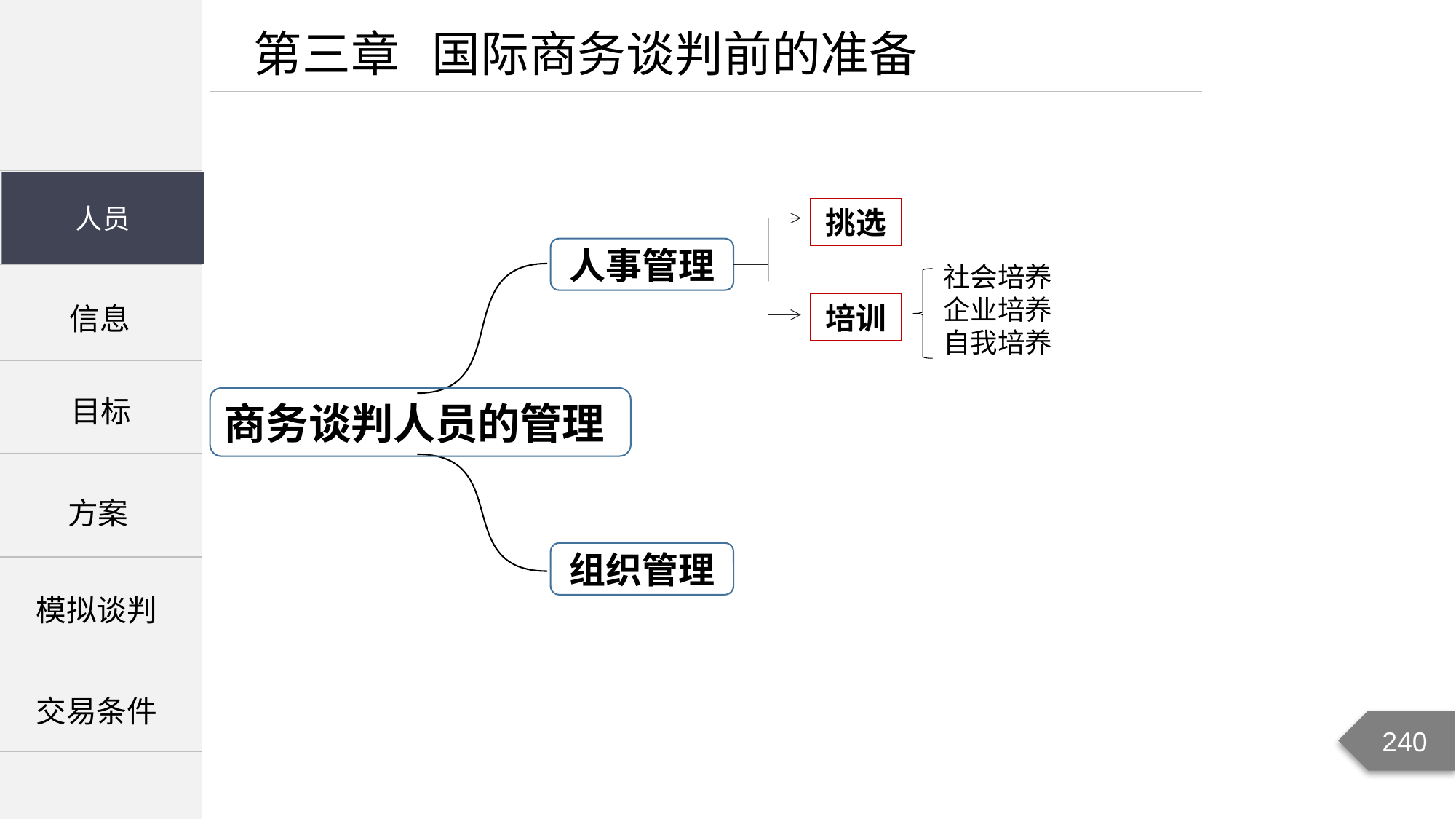

第三章   国际商务谈判前的准备
|  |
| --- |
|  |
|  |
人员

人员
挑选

人事管理
社会培养
企业培养
自我培养

信息
培训
目标
商务谈判人员的管理
方案
组织管理
模拟谈判
交易条件
240